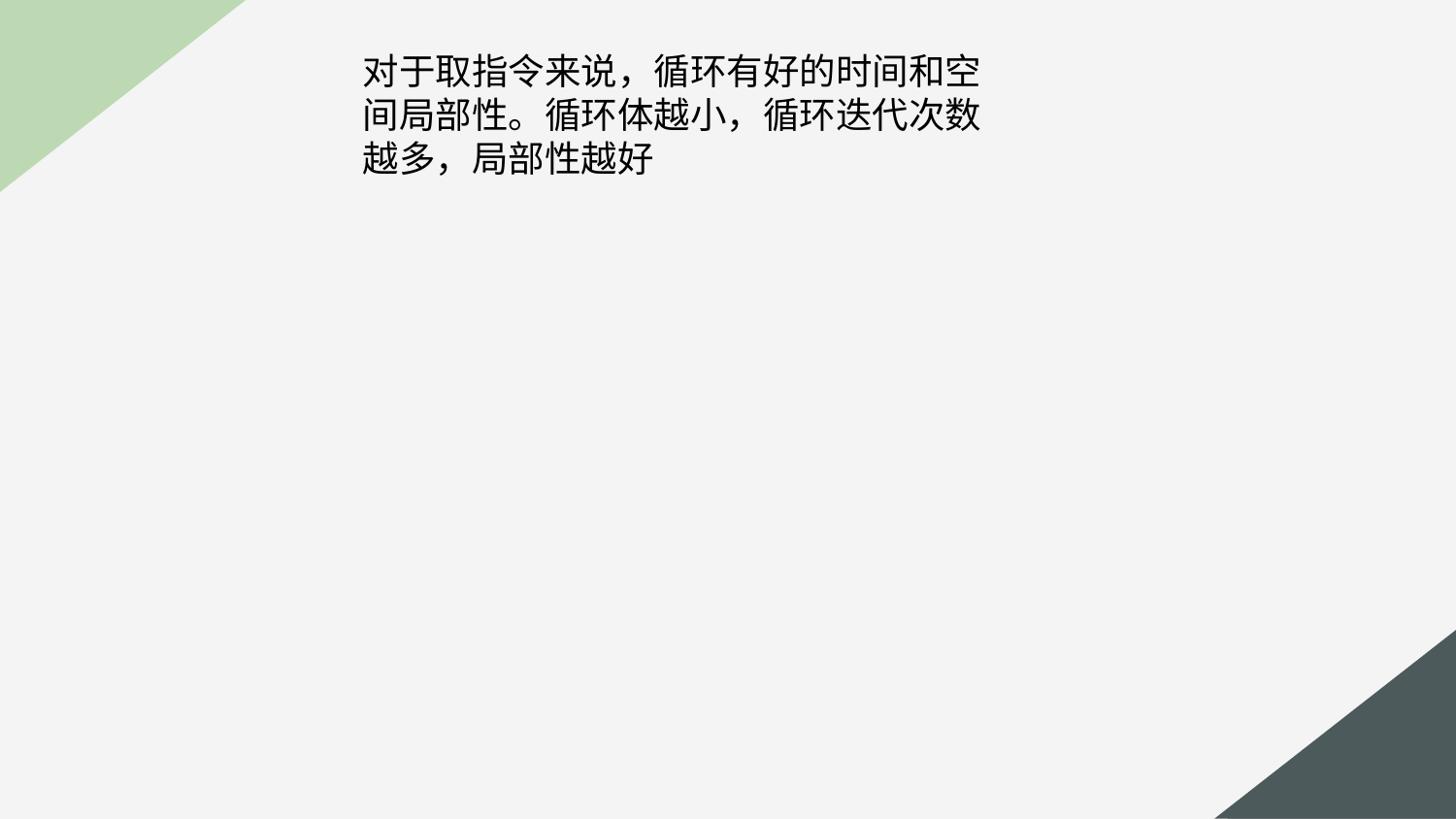

对于取指令来说，循环有好的时间和空间局部性。循环体越小，循环迭代次数越多，局部性越好